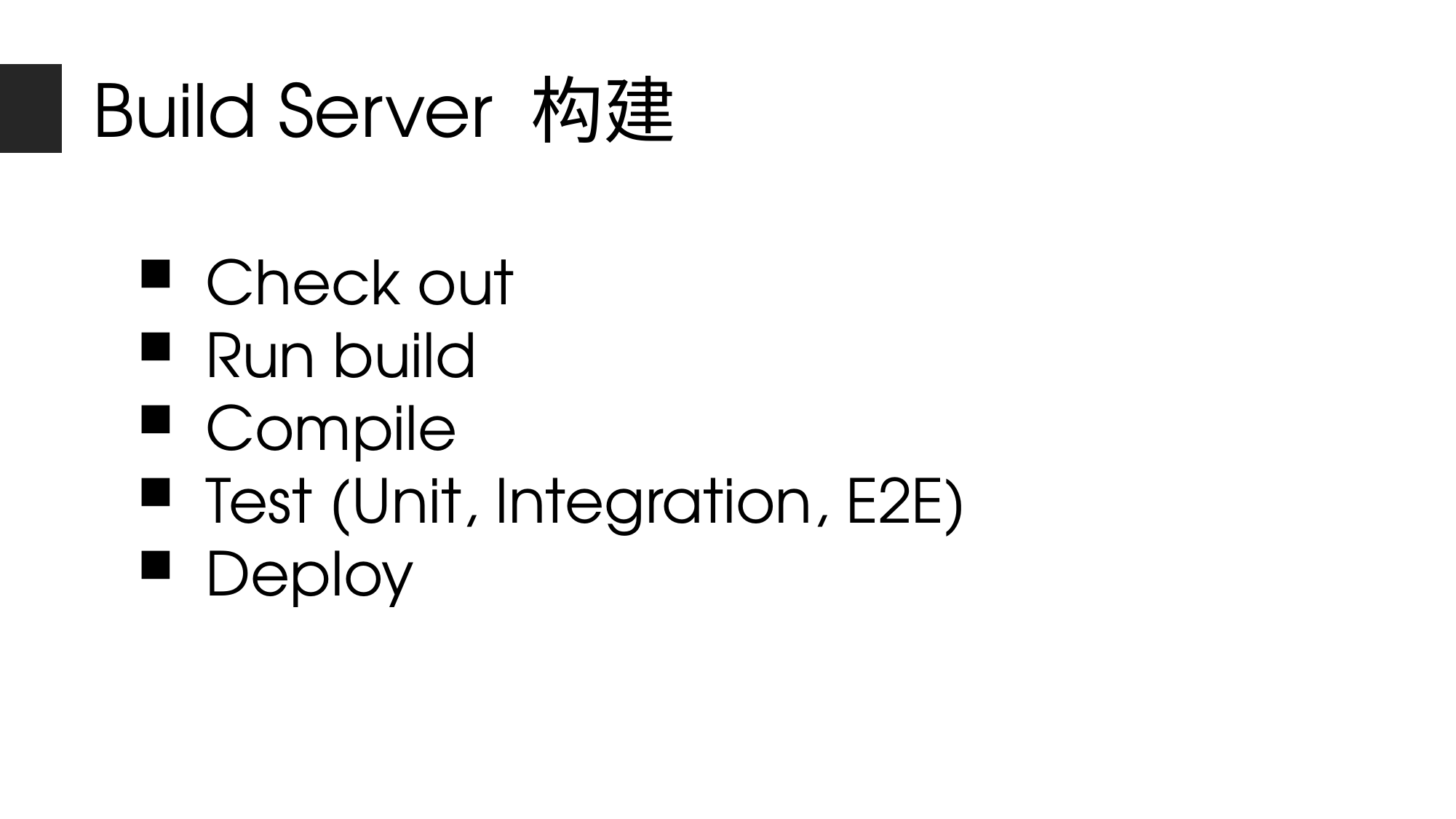

Build Server 构建

Check out
Run build
Compile
Test (Unit, Integration, E2E)
Deploy